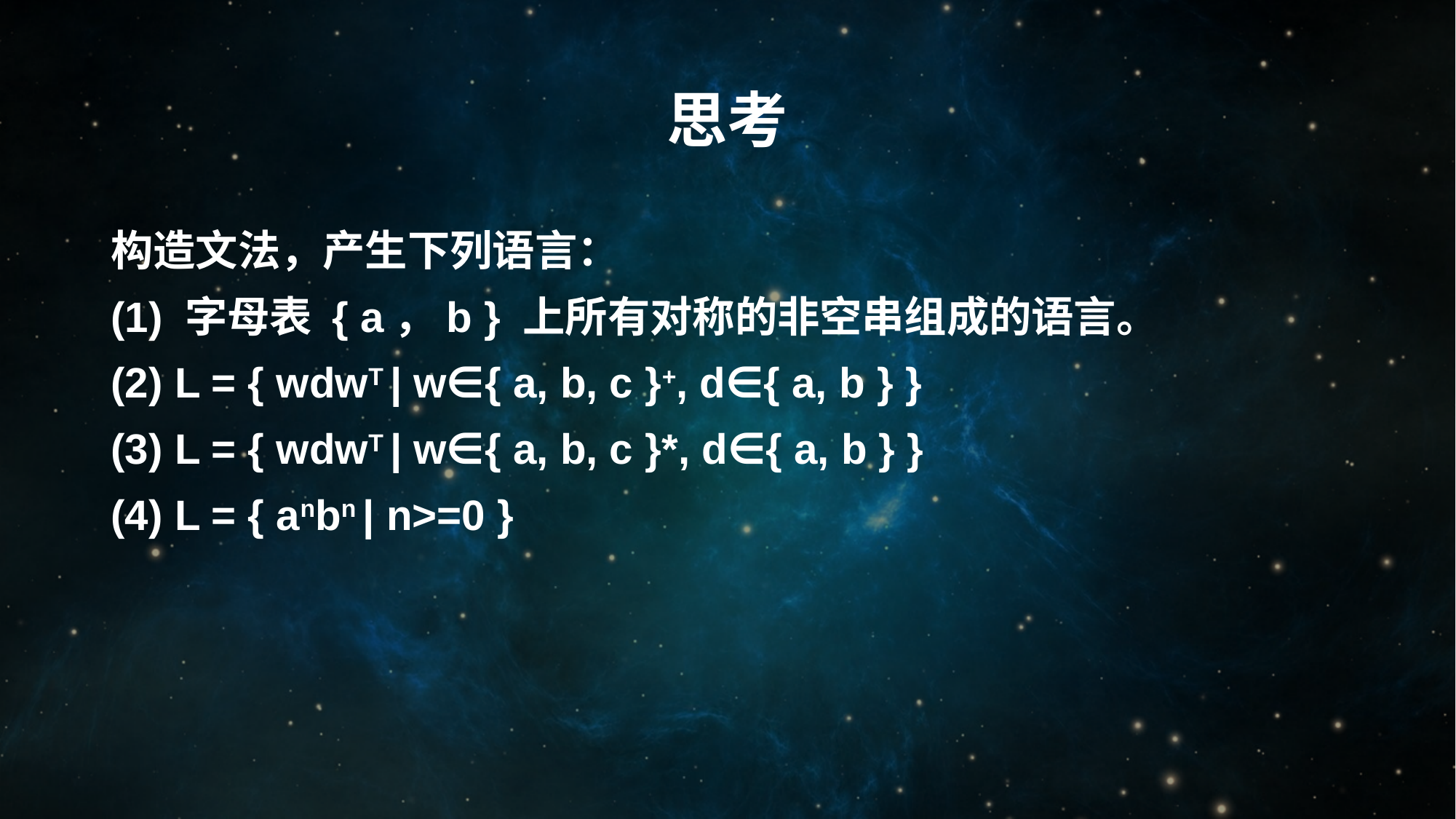

# 思考
构造文法，产生下列语言：
(1) 字母表 { a，b } 上所有对称的非空串组成的语言。
(2) L = { wdwT | w∈{ a, b, c }+, d∈{ a, b } }
(3) L = { wdwT | w∈{ a, b, c }*, d∈{ a, b } }
(4) L = { anbn | n>=0 }